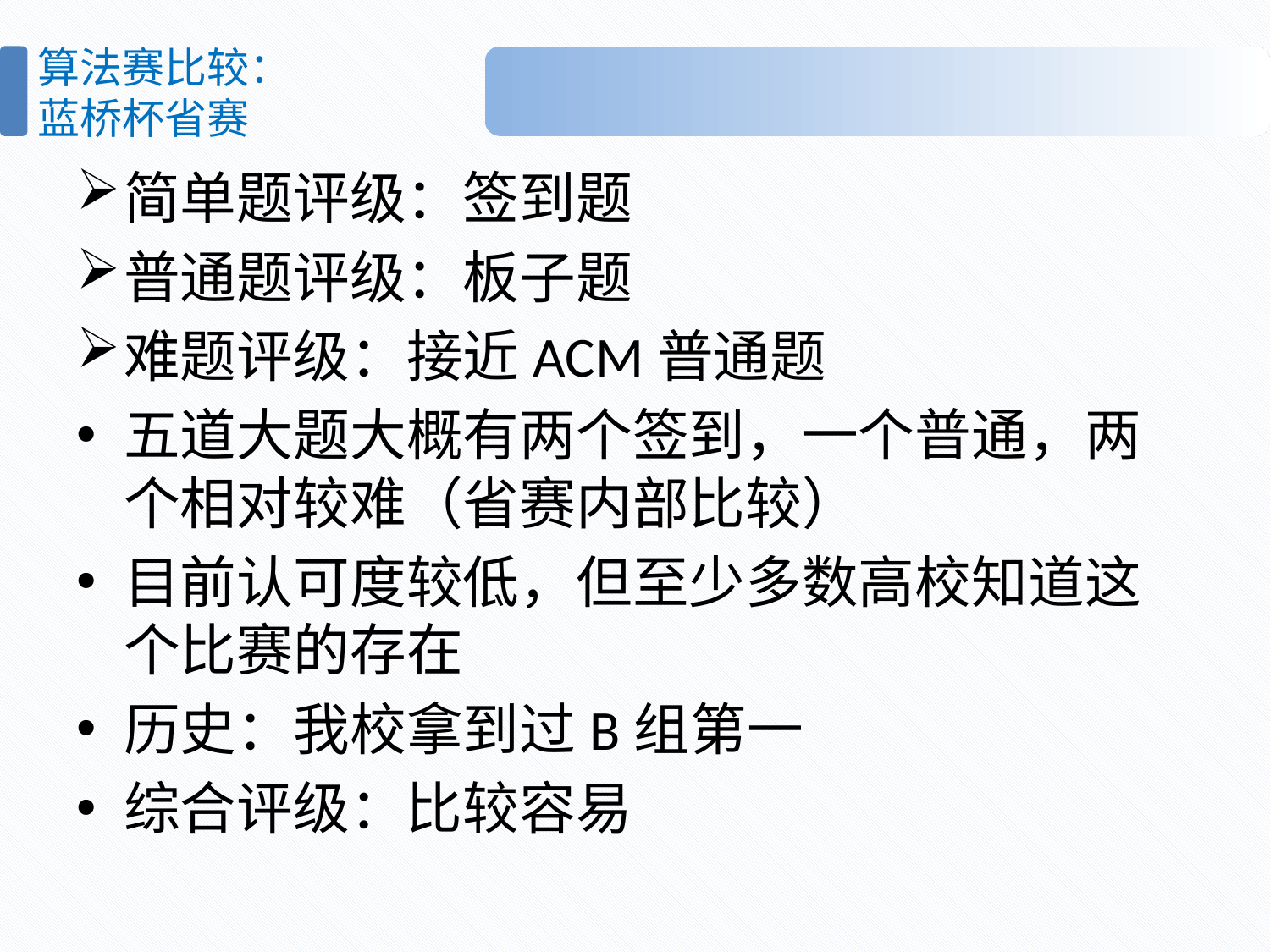

# 算法赛比较： 蓝桥杯省赛
简单题评级：签到题
普通题评级：板子题
难题评级：接近ACM普通题
五道大题大概有两个签到，一个普通，两个相对较难（省赛内部比较）
目前认可度较低，但至少多数高校知道这个比赛的存在
历史：我校拿到过B组第一
综合评级：比较容易